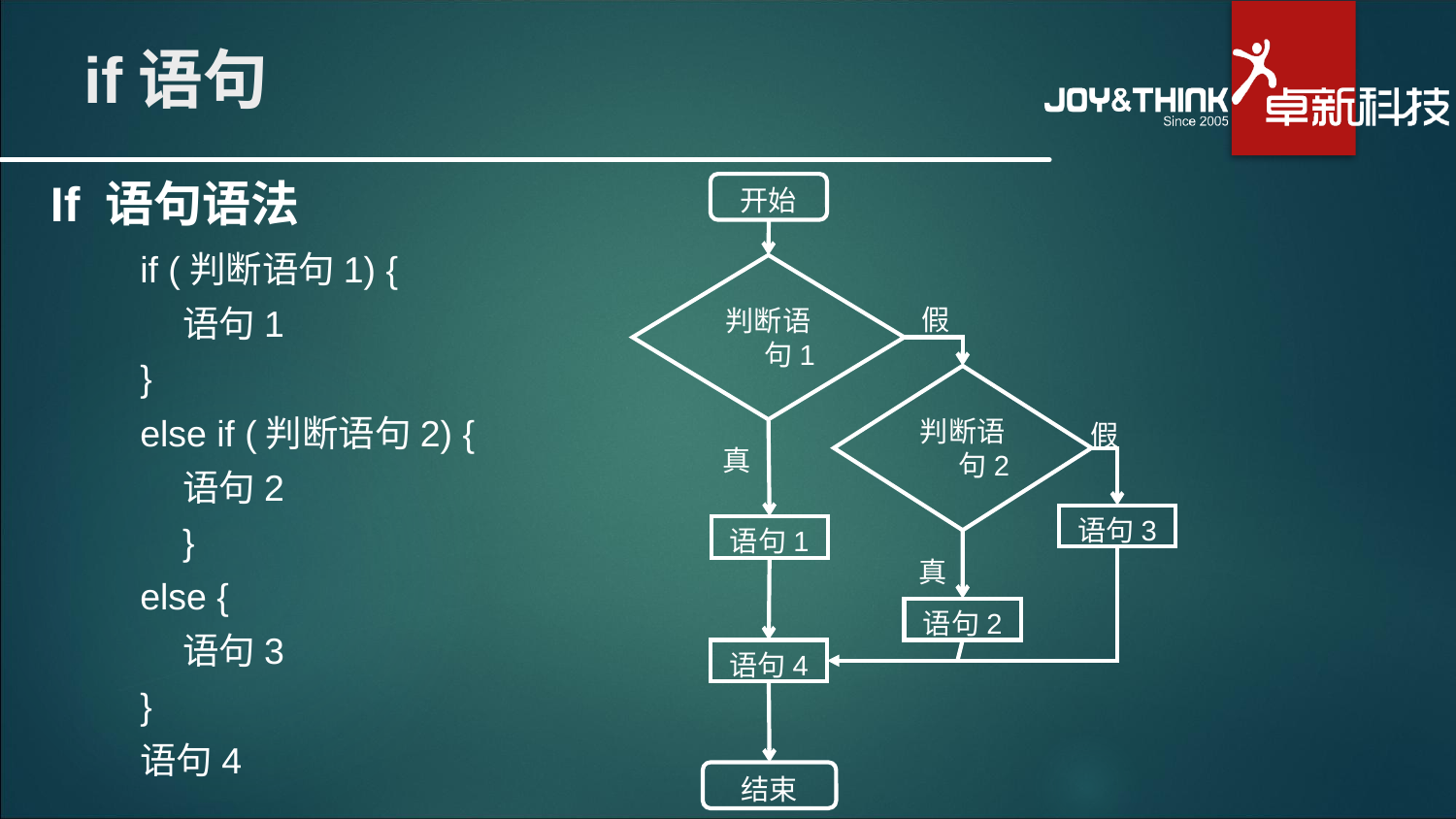

# if语句
If 语句语法
开始
判断语句1
假
判断语句2
假
真
语句3
语句1
真
语句2
语句4
结束
if (判断语句1) {
	语句1
}
else if (判断语句2) {
	语句2
	}
else {
	语句3
}
语句4